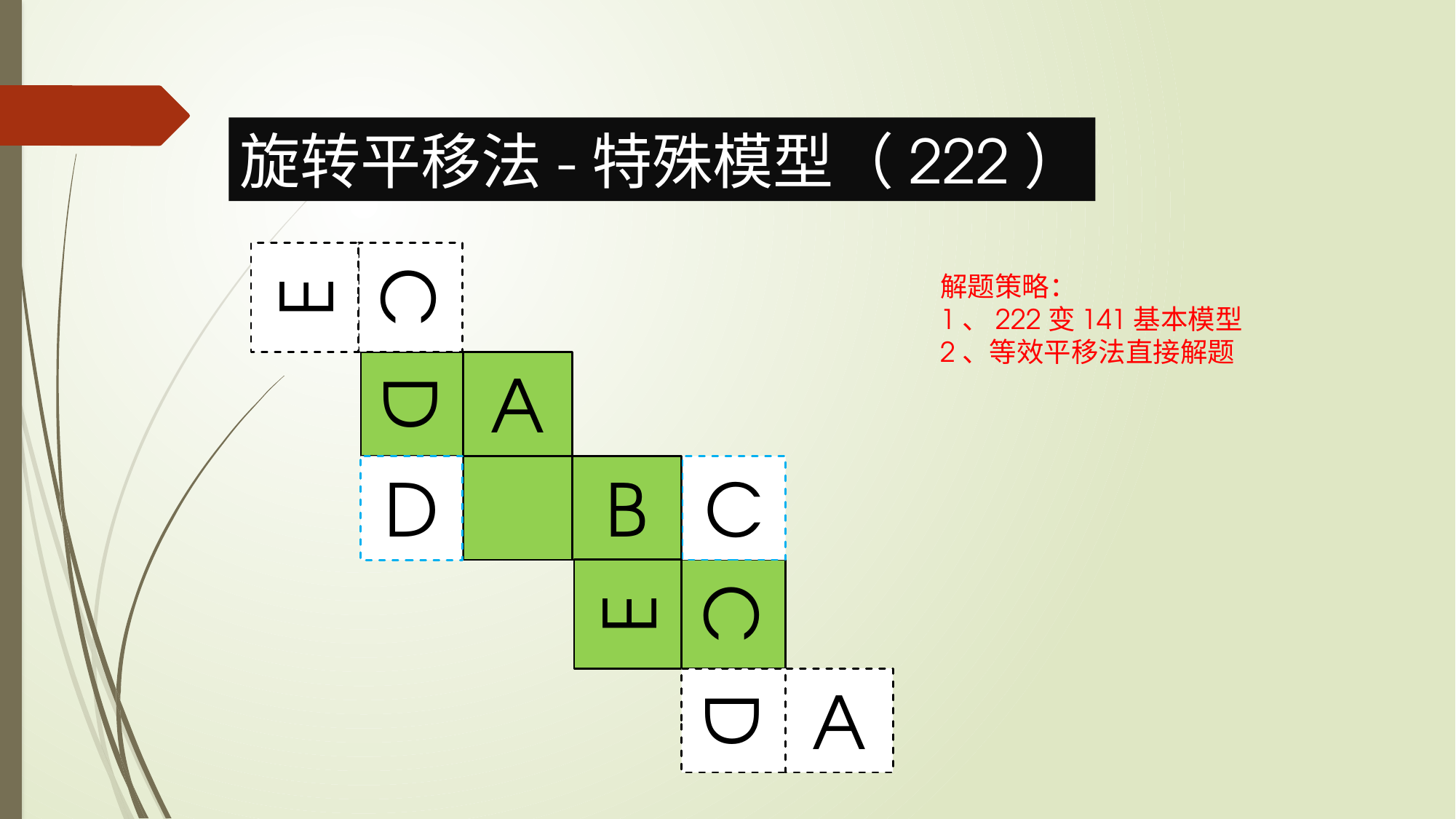

旋转平移法-特殊模型（222）
E
C
解题策略：
1、222变141基本模型
2、等效平移法直接解题
D
A

B
C
D
E
C
D
A